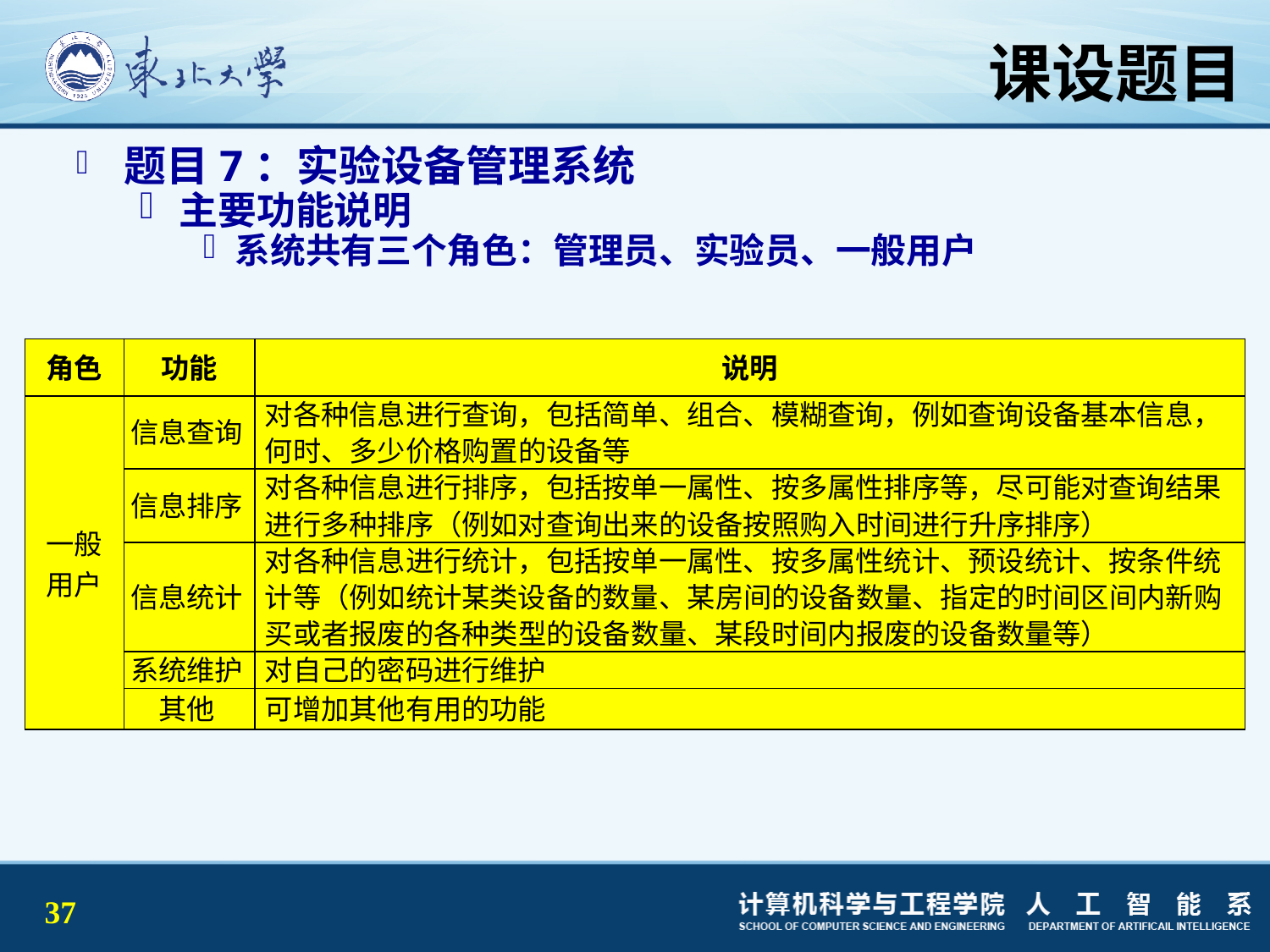

# 课设题目
题目7：实验设备管理系统
主要功能说明
系统共有三个角色：管理员、实验员、一般用户

| 角色 | 功能 | 说明 |
| --- | --- | --- |
| 一般用户 | 信息查询 | 对各种信息进行查询，包括简单、组合、模糊查询，例如查询设备基本信息，何时、多少价格购置的设备等 |
|  | 信息排序 | 对各种信息进行排序，包括按单一属性、按多属性排序等，尽可能对查询结果进行多种排序（例如对查询出来的设备按照购入时间进行升序排序） |
|  | 信息统计 | 对各种信息进行统计，包括按单一属性、按多属性统计、预设统计、按条件统计等（例如统计某类设备的数量、某房间的设备数量、指定的时间区间内新购买或者报废的各种类型的设备数量、某段时间内报废的设备数量等） |
|  | 系统维护 | 对自己的密码进行维护 |
|  | 其他 | 可增加其他有用的功能 |